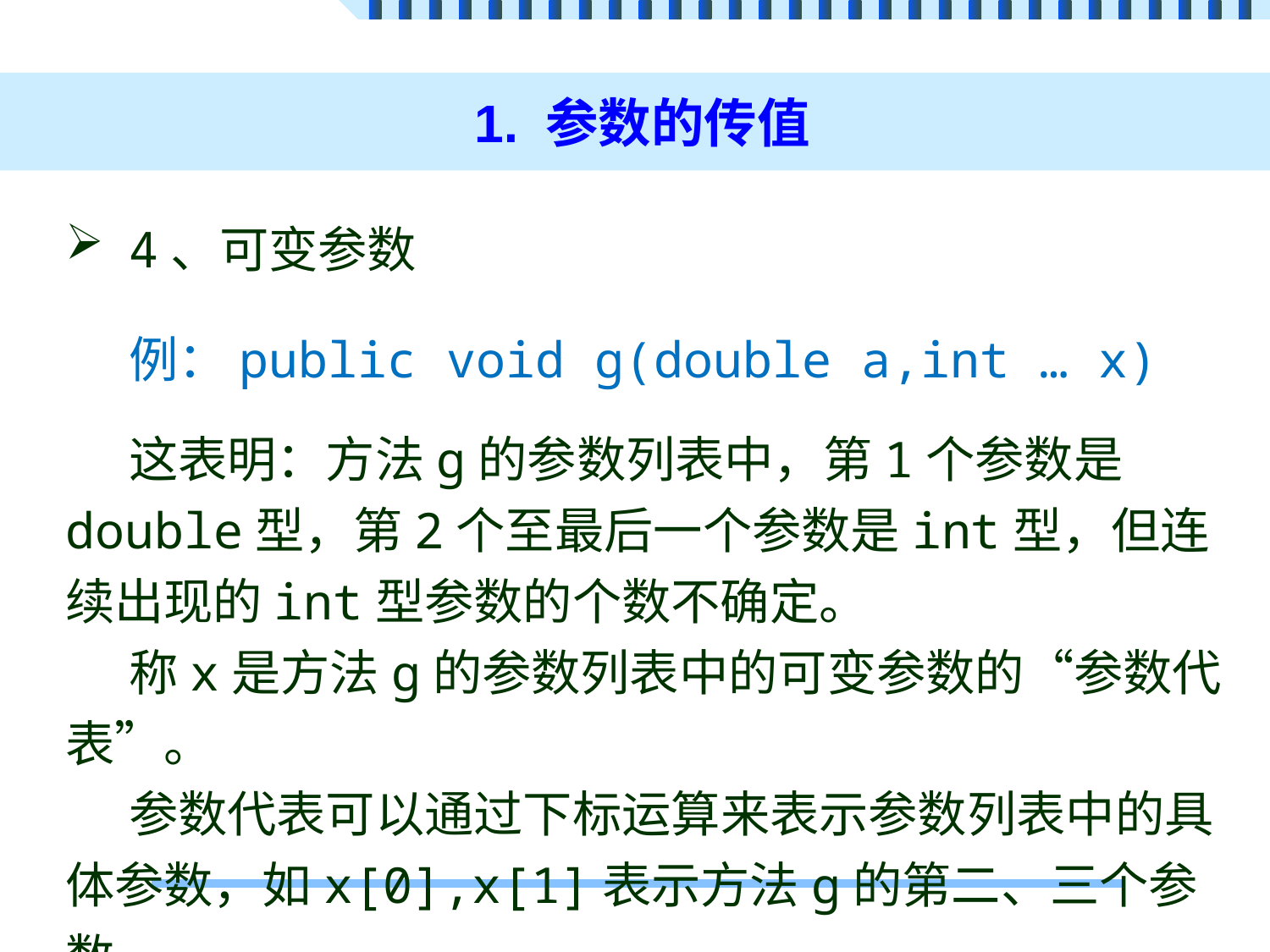

# 1. 参数的传值
4、可变参数
例：public void g(double a,int … x)
这表明：方法g的参数列表中，第1个参数是double型，第2个至最后一个参数是int型，但连续出现的int型参数的个数不确定。
称x是方法g的参数列表中的可变参数的“参数代表”。
参数代表可以通过下标运算来表示参数列表中的具体参数，如x[0],x[1]表示方法g的第二、三个参数。